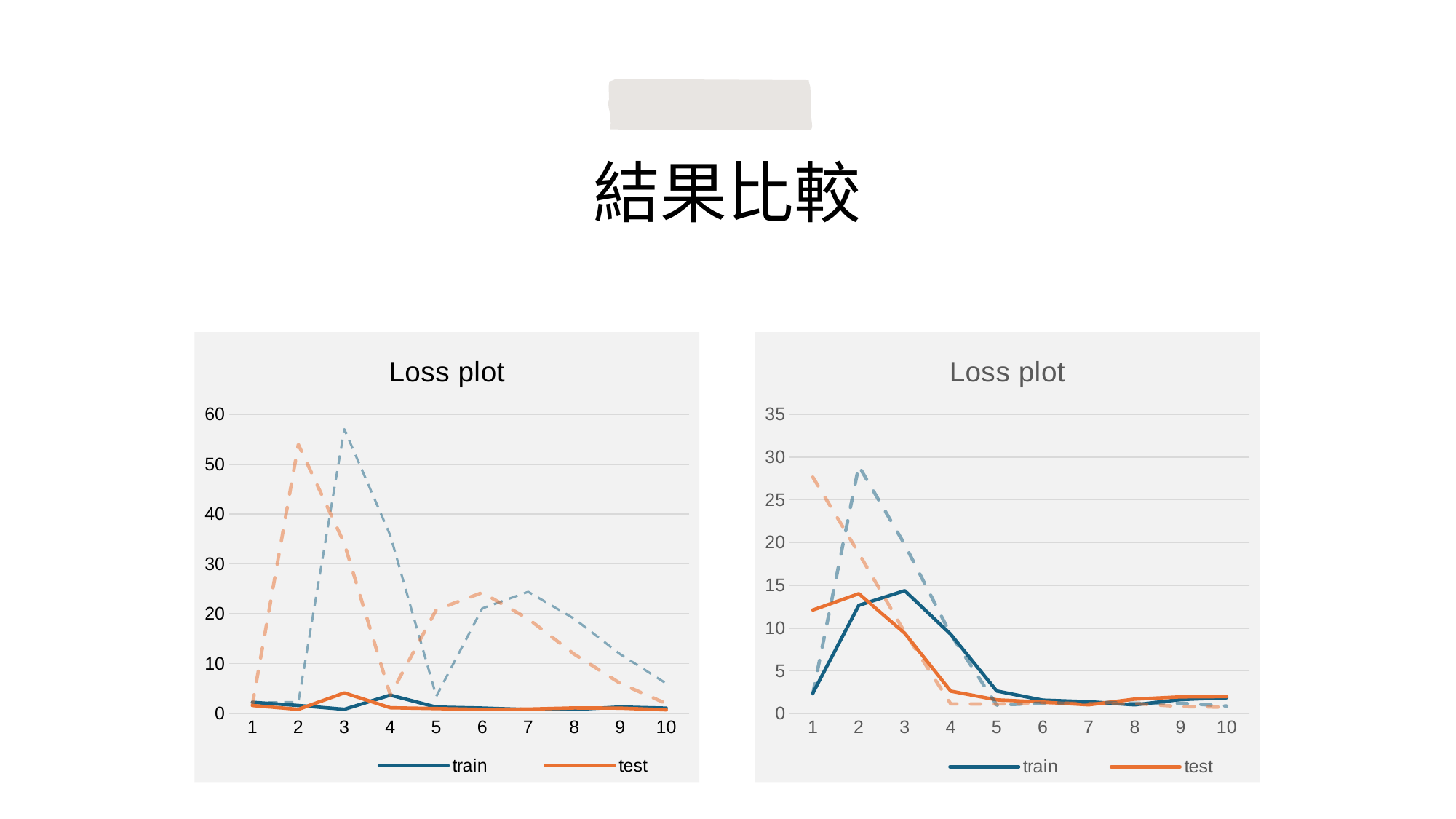

結果比較

### Chart: Loss plot

| Category | train | test | CNNtrain | CNNtest |
|---|---|---|---|---|
| 1 | 2.26423 | 1.627458 | 2.245008 | 1.763485 |
| 2 | 1.621157 | 0.84583 | 2.29981 | 53.969563 |
| 3 | 0.860979 | 4.149714 | 57.046383 | 34.112408 |
| 4 | 3.704847 | 1.170867 | 35.707813 | 3.702119 |
| 5 | 1.298066 | 1.006881 | 3.458905 | 20.827118 |
| 6 | 1.110288 | 0.835518 | 21.098297 | 24.256105 |
| 7 | 0.802565 | 0.900127 | 24.417862 | 18.993275 |
| 8 | 0.831198 | 1.130585 | 19.009922 | 11.912334 |
| 9 | 1.313878 | 1.094246 | 11.901021 | 6.057322 |
| 10 | 1.090284 | 0.750748 | 6.034269 | 2.00778 |

### Chart: Loss plot

| Category | train | test | CNNtrain | CNNtest |
|---|---|---|---|---|
| 1 | 2.380176 | 12.109319 | 2.309304 | 27.664286 |
| 2 | 12.658282 | 14.020587 | 28.969927 | 18.755878 |
| 3 | 14.375854 | 9.396273 | 19.772587 | 9.501508 |
| 4 | 9.268563 | 2.6222 | 9.255198 | 1.133403 |
| 5 | 2.638784 | 1.606112 | 0.993073 | 1.119717 |
| 6 | 1.569075 | 1.344498 | 1.213858 | 1.293011 |
| 7 | 1.386292 | 1.022367 | 1.350085 | 1.166082 |
| 8 | 1.023023 | 1.692903 | 1.202079 | 1.171874 |
| 9 | 1.641264 | 1.952727 | 1.219125 | 0.821067 |
| 10 | 1.852235 | 1.986758 | 0.880727 | 0.739333 |